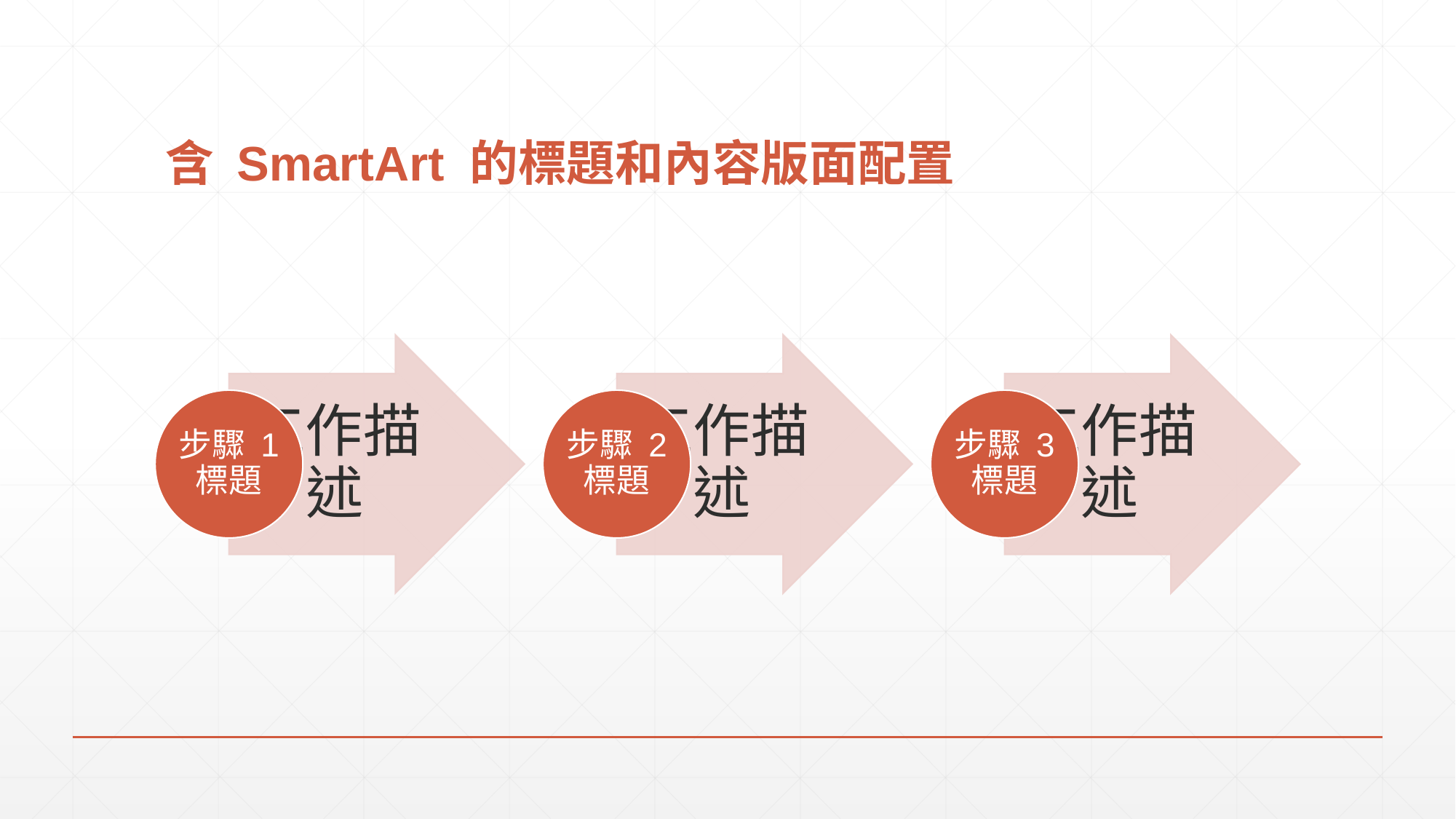

# 含 SmartArt 的標題和內容版面配置
工作描述
步驟 1 標題
工作描述
步驟 2 標題
工作描述
步驟 3 標題